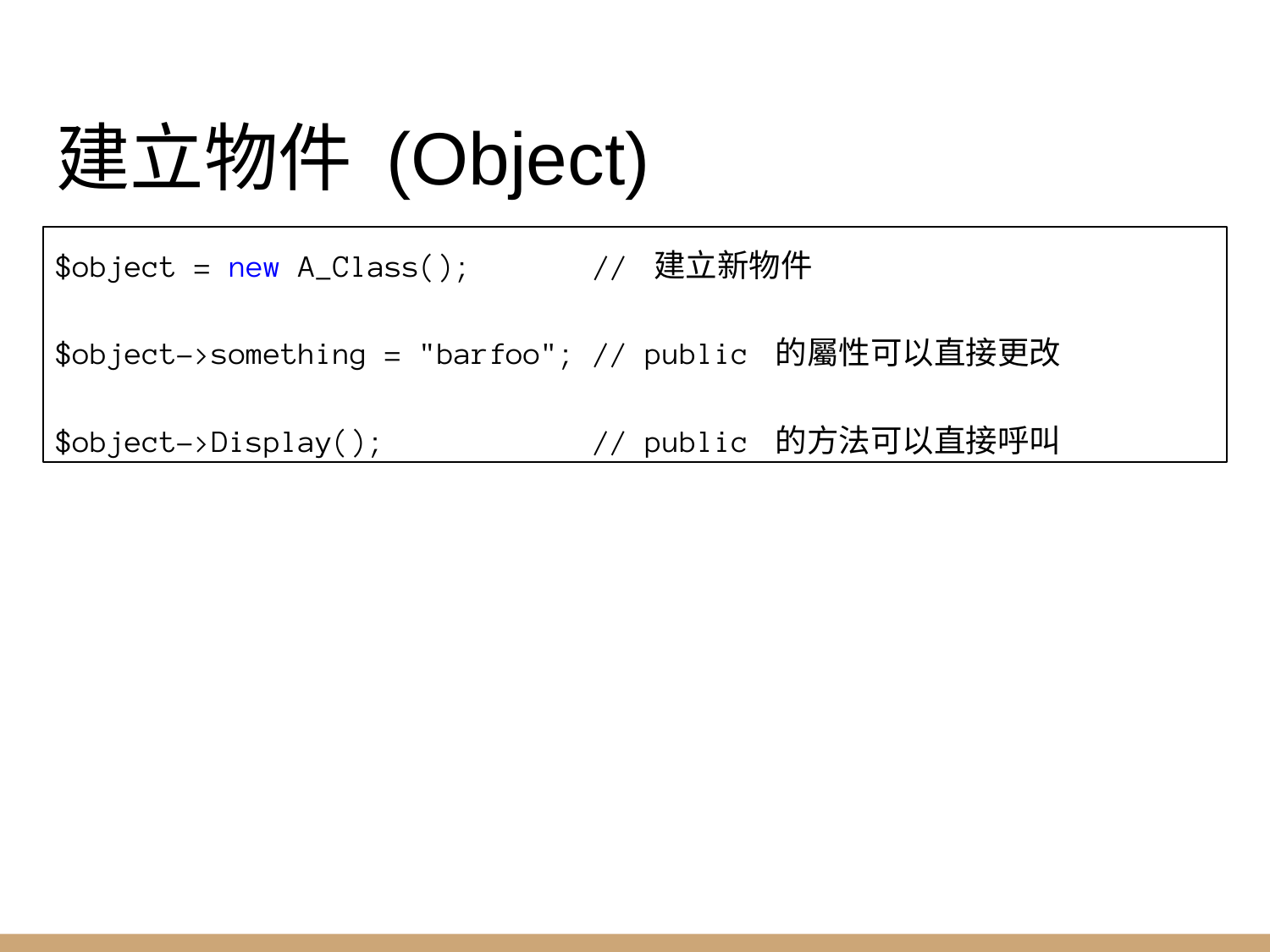

# 建立物件 (Object)
$object = new A_Class();       // 建立新物件
$object->something = "barfoo"; // public 的屬性可以直接更改
$object->Display();            // public 的方法可以直接呼叫